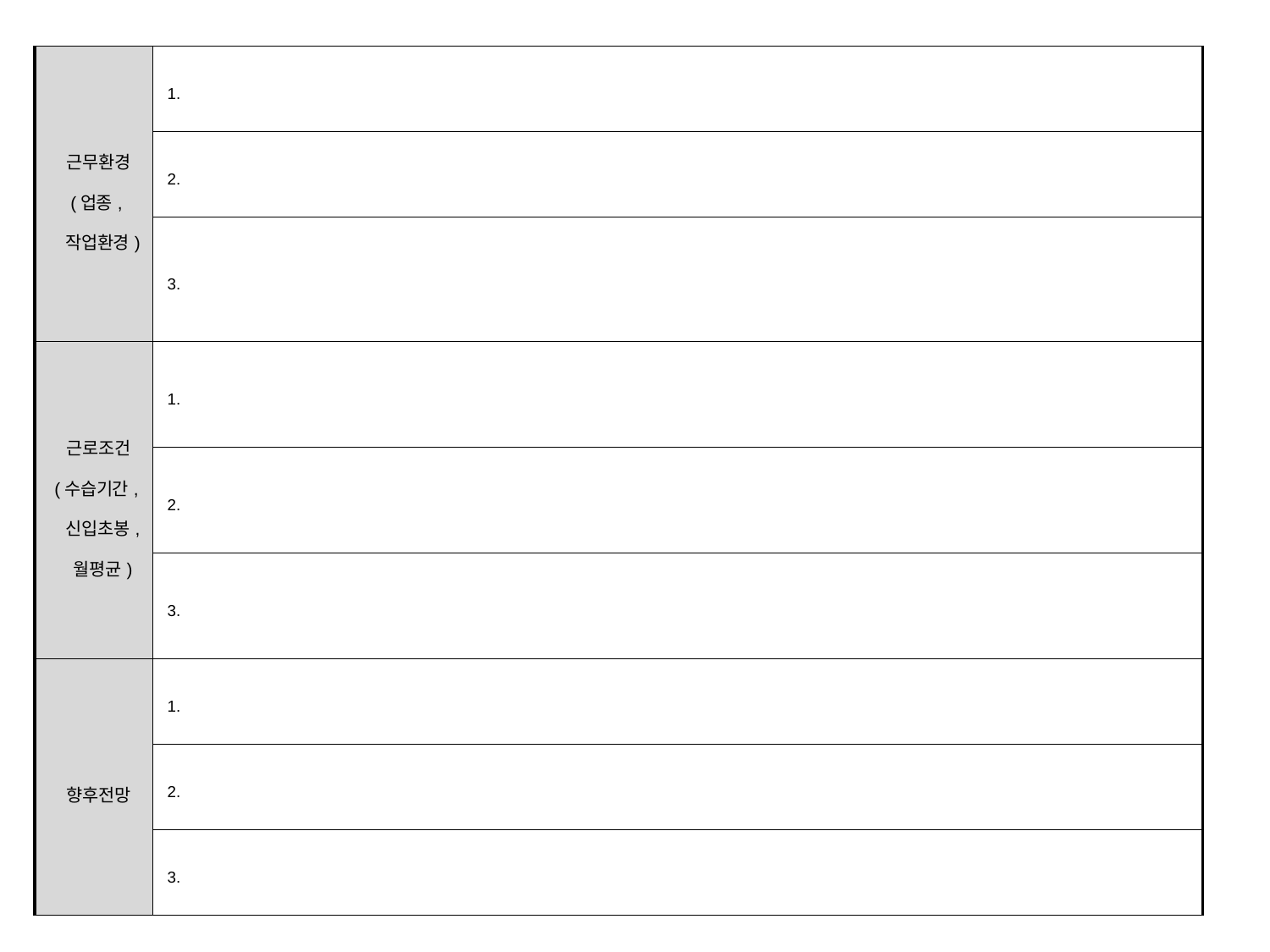

| 근무환경 (업종,작업환경) | 1. |
| --- | --- |
|  | 2. |
|  | 3. |
| 근로조건 (수습기간,신입초봉, 월평균) | 1. |
|  | 2. |
|  | 3. |
| 향후전망 | 1. |
|  | 2. |
|  | 3. |